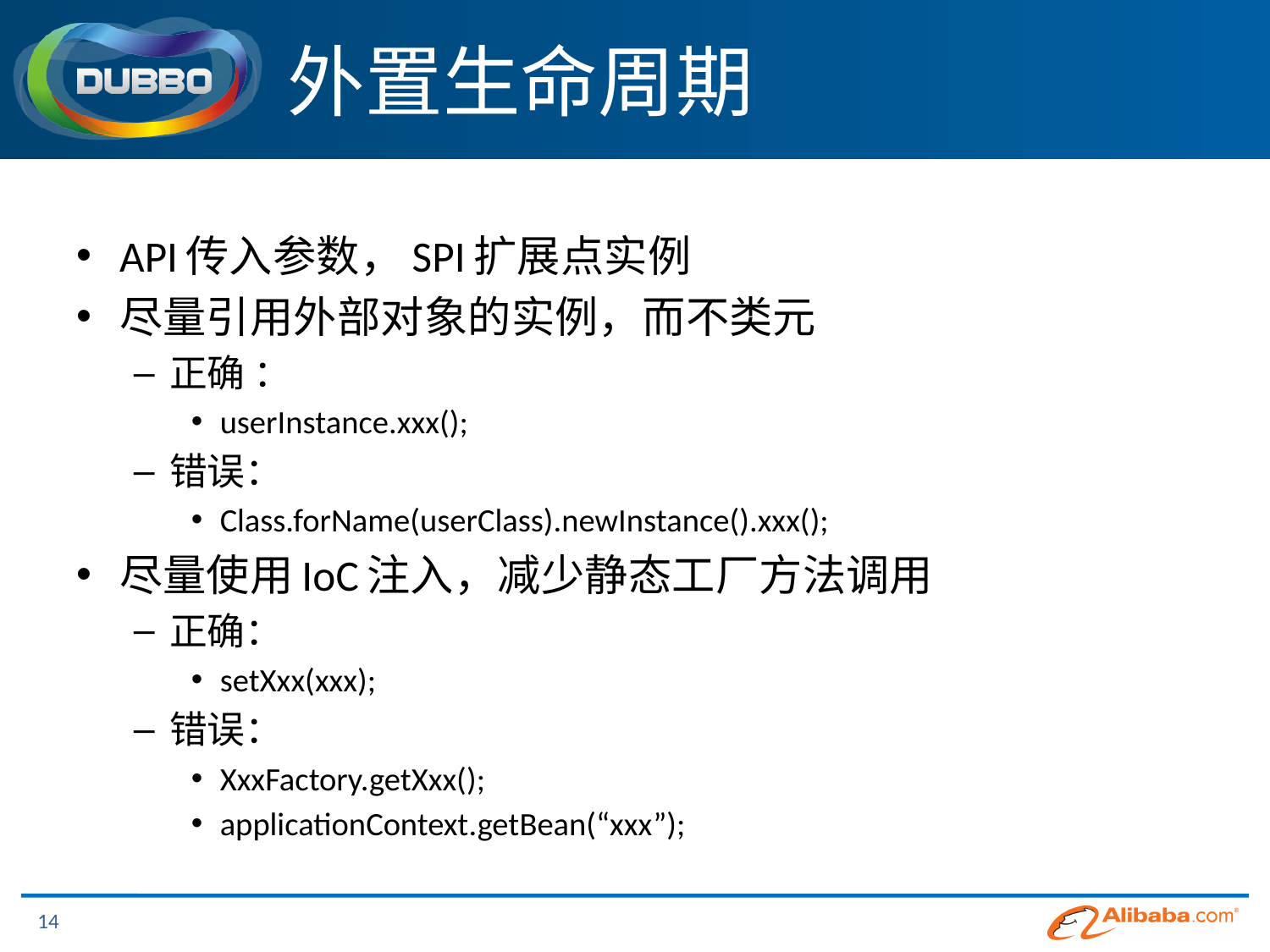

# 外置生命周期
API传入参数，SPI扩展点实例
尽量引用外部对象的实例，而不类元
正确 ：
userInstance.xxx();
错误：
Class.forName(userClass).newInstance().xxx();
尽量使用IoC注入，减少静态工厂方法调用
正确：
setXxx(xxx);
错误：
XxxFactory.getXxx();
applicationContext.getBean(“xxx”);
14